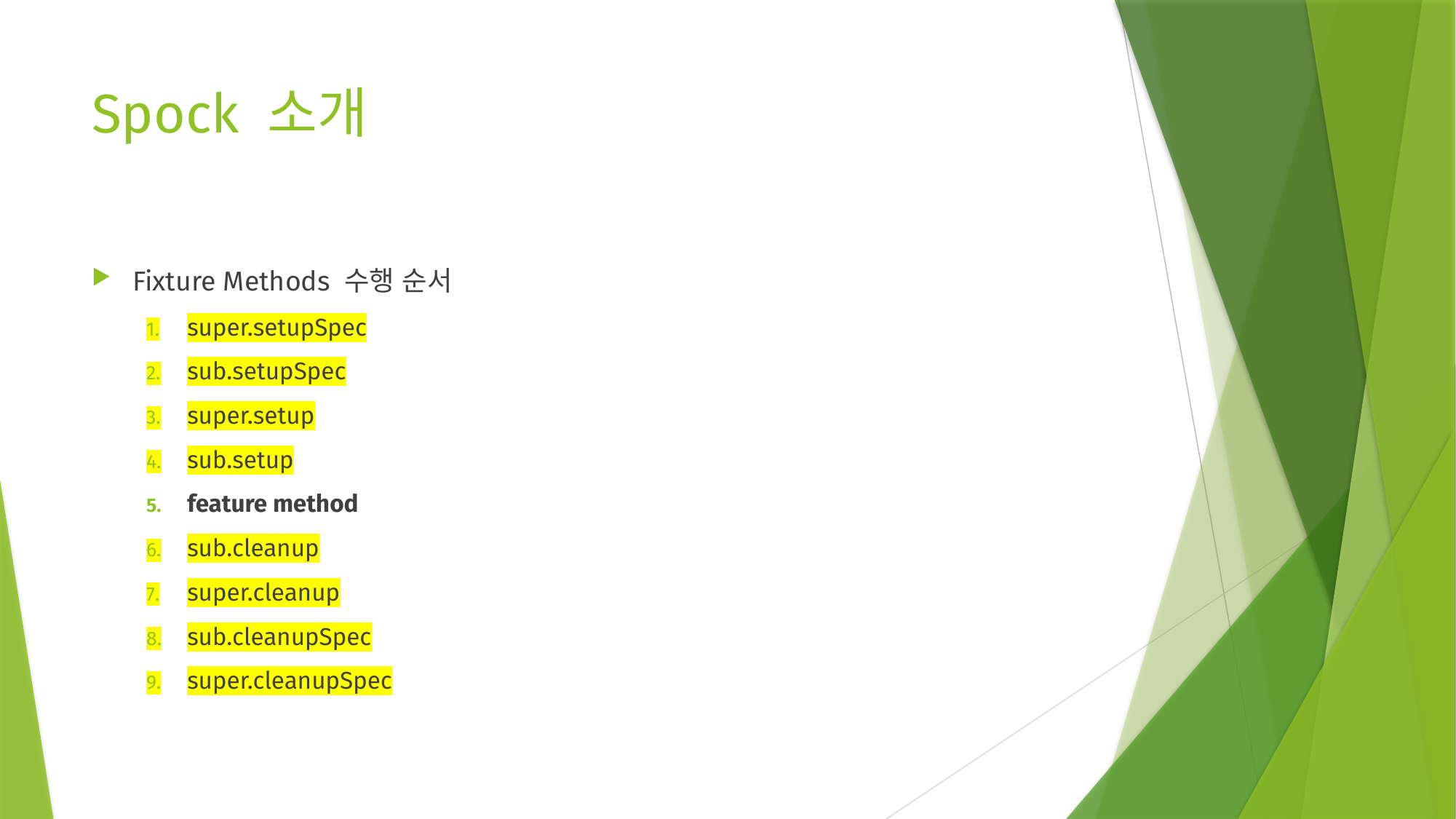

# Spock 소개
Fixture Methods 수행 순서
super.setupSpec
sub.setupSpec
super.setup
sub.setup
feature method
sub.cleanup
super.cleanup
sub.cleanupSpec
super.cleanupSpec